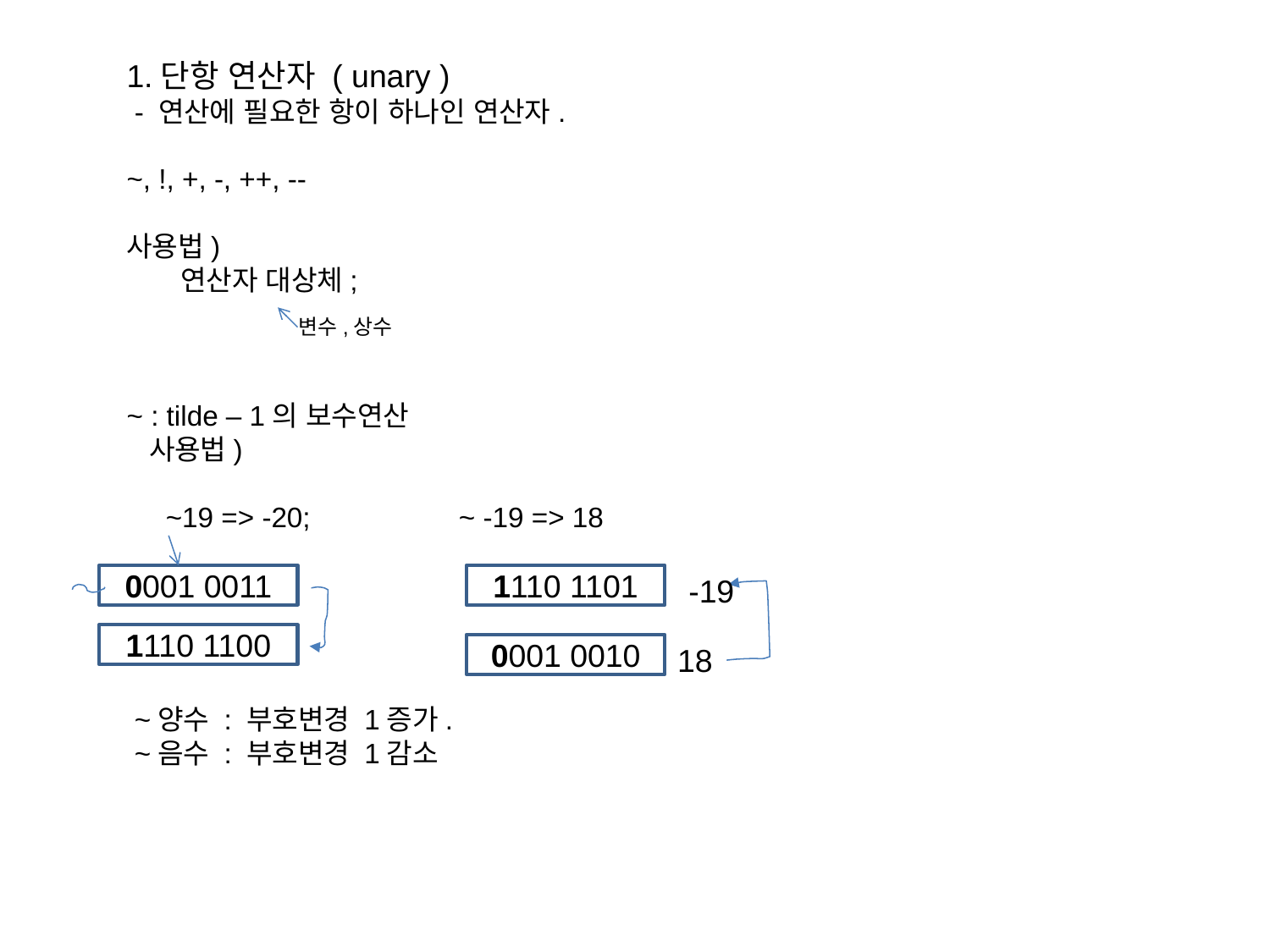

1.단항 연산자 ( unary )
 - 연산에 필요한 항이 하나인 연산자.

~, !, +, -, ++, --

사용법)
      연산자 대상체;

~ : tilde – 1의 보수연산
  사용법)

     ~19 => -20;                   ~ -19 => 18

 ~양수 : 부호변경 1증가.
 ~음수 : 부호변경 1감소
변수,상수
0001 0011
1110 1101
-19

1110 1100
0001 0010
18